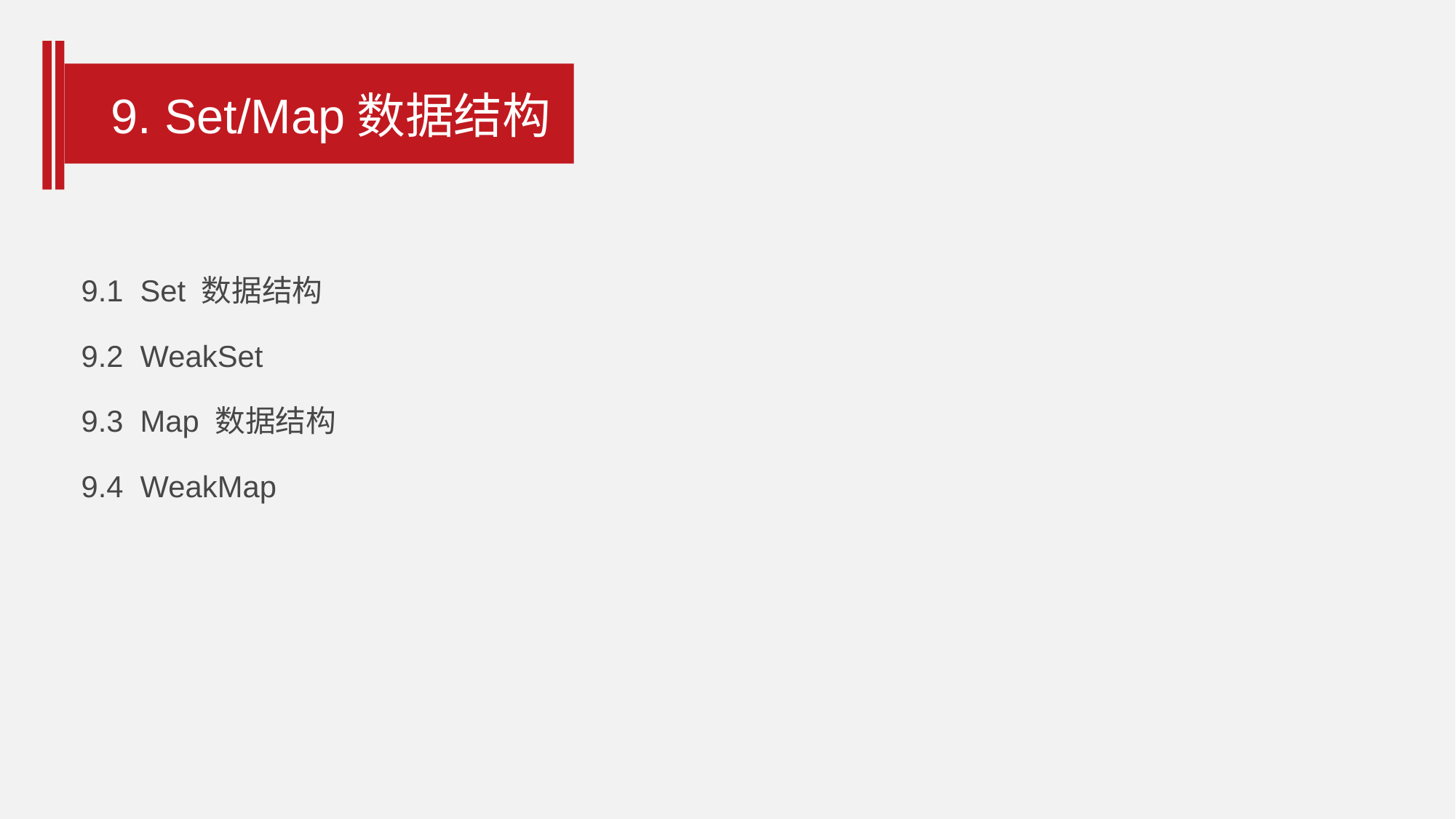

# 9. Set/Map数据结构
9.1  Set 数据结构
9.2  WeakSet
9.3  Map 数据结构
9.4  WeakMap